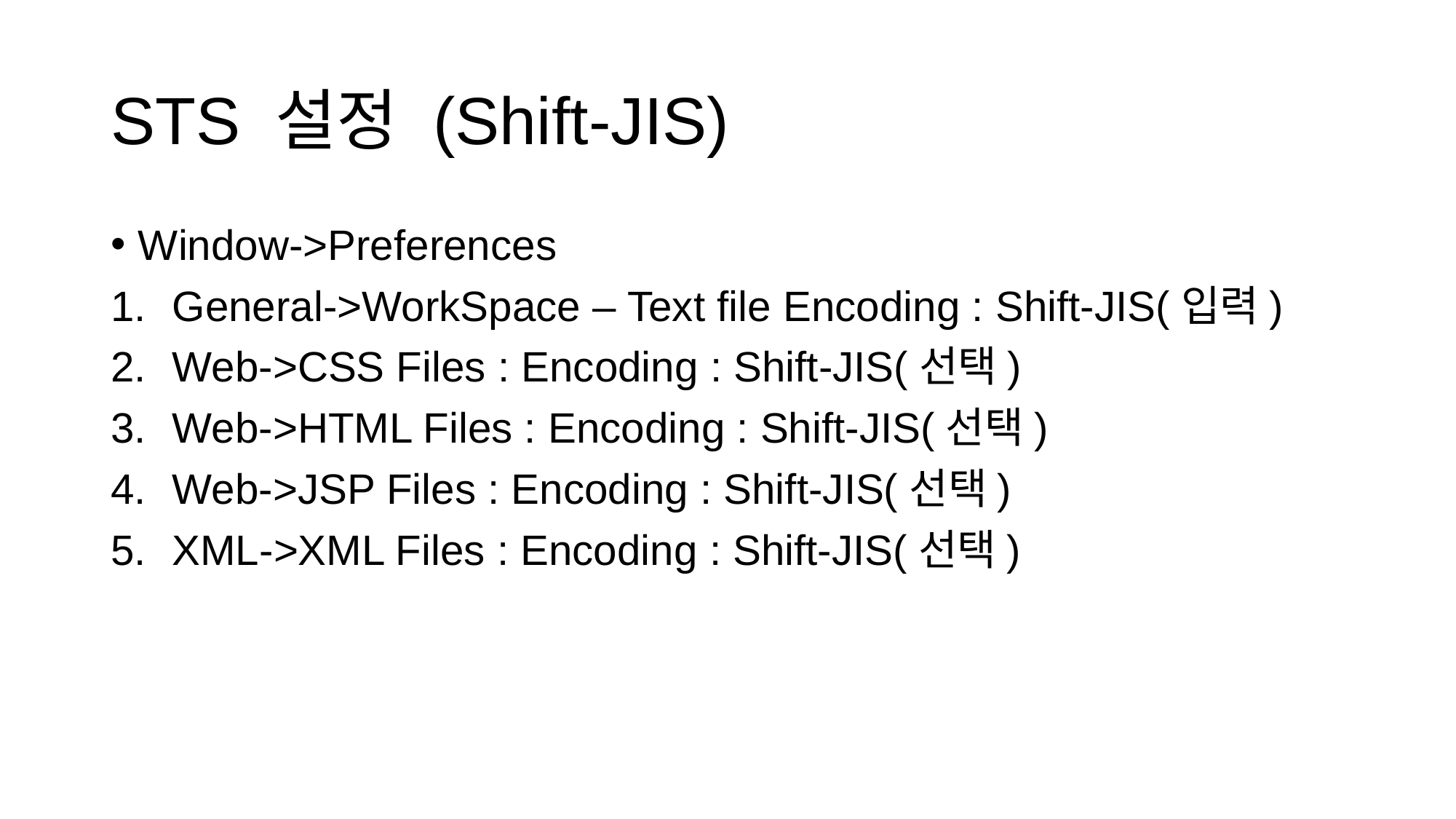

# STS 설정 (Shift-JIS)
Window->Preferences
General->WorkSpace – Text file Encoding : Shift-JIS(입력)
Web->CSS Files : Encoding : Shift-JIS(선택)
Web->HTML Files : Encoding : Shift-JIS(선택)
Web->JSP Files : Encoding : Shift-JIS(선택)
XML->XML Files : Encoding : Shift-JIS(선택)